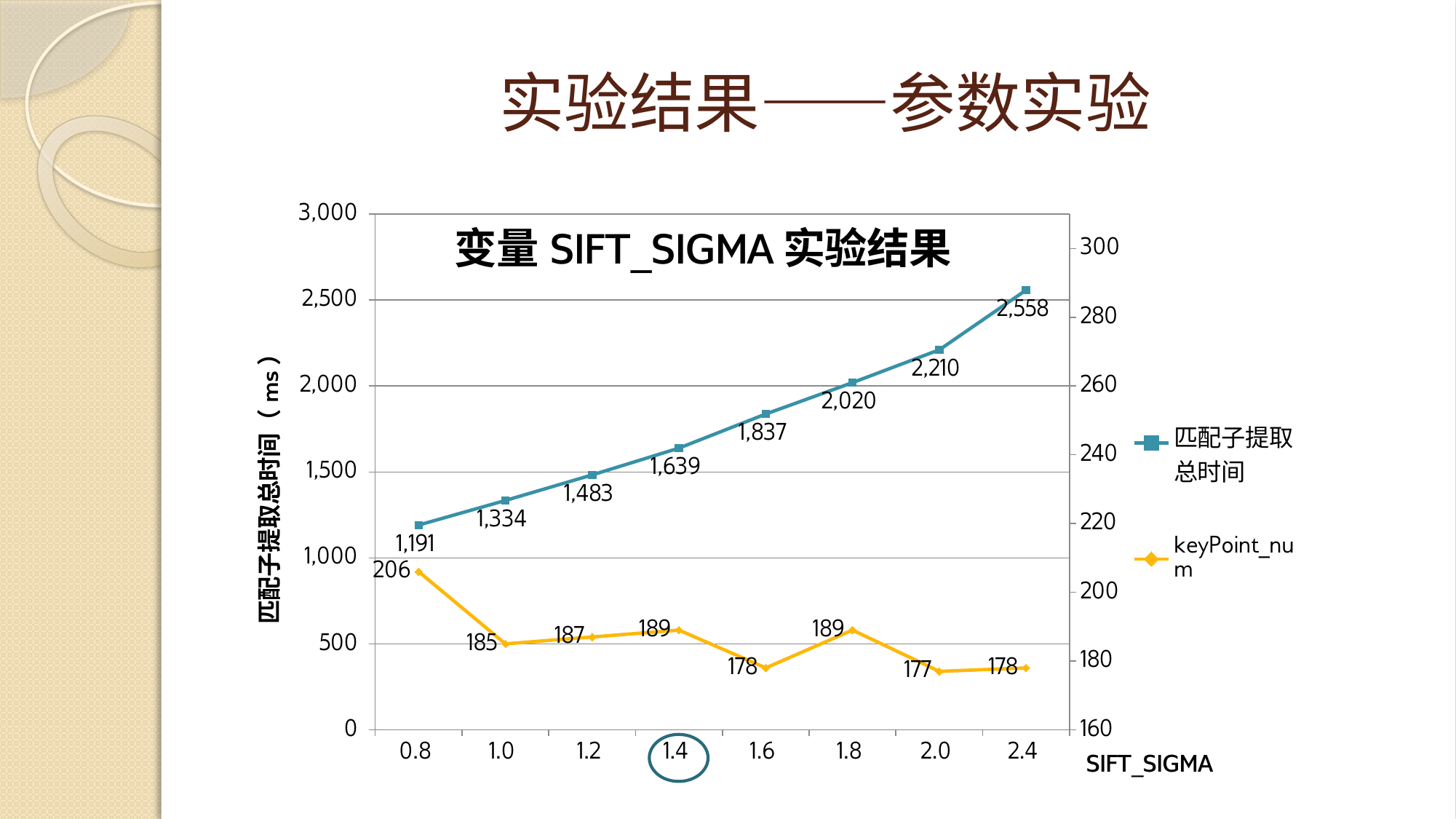

# 实验结果——参数实验

### Chart: 变量SIFT_SIGMA实验结果

| Category | 匹配子提取总时间 | keyPoint_num |
|---|---|---|
| 0.8 | 1190.8693 | 206.0 |
| 1 | 1333.9479999999999 | 185.0 |
| 1.2 | 1482.9080000000001 | 187.0 |
| 1.4 | 1638.8829999999998 | 189.0 |
| 1.6 | 1837.136 | 178.0 |
| 1.8 | 2019.56 | 189.0 |
| 2 | 2210.354 | 177.0 |
| 2.4 | 2557.9210000000003 | 178.0 |